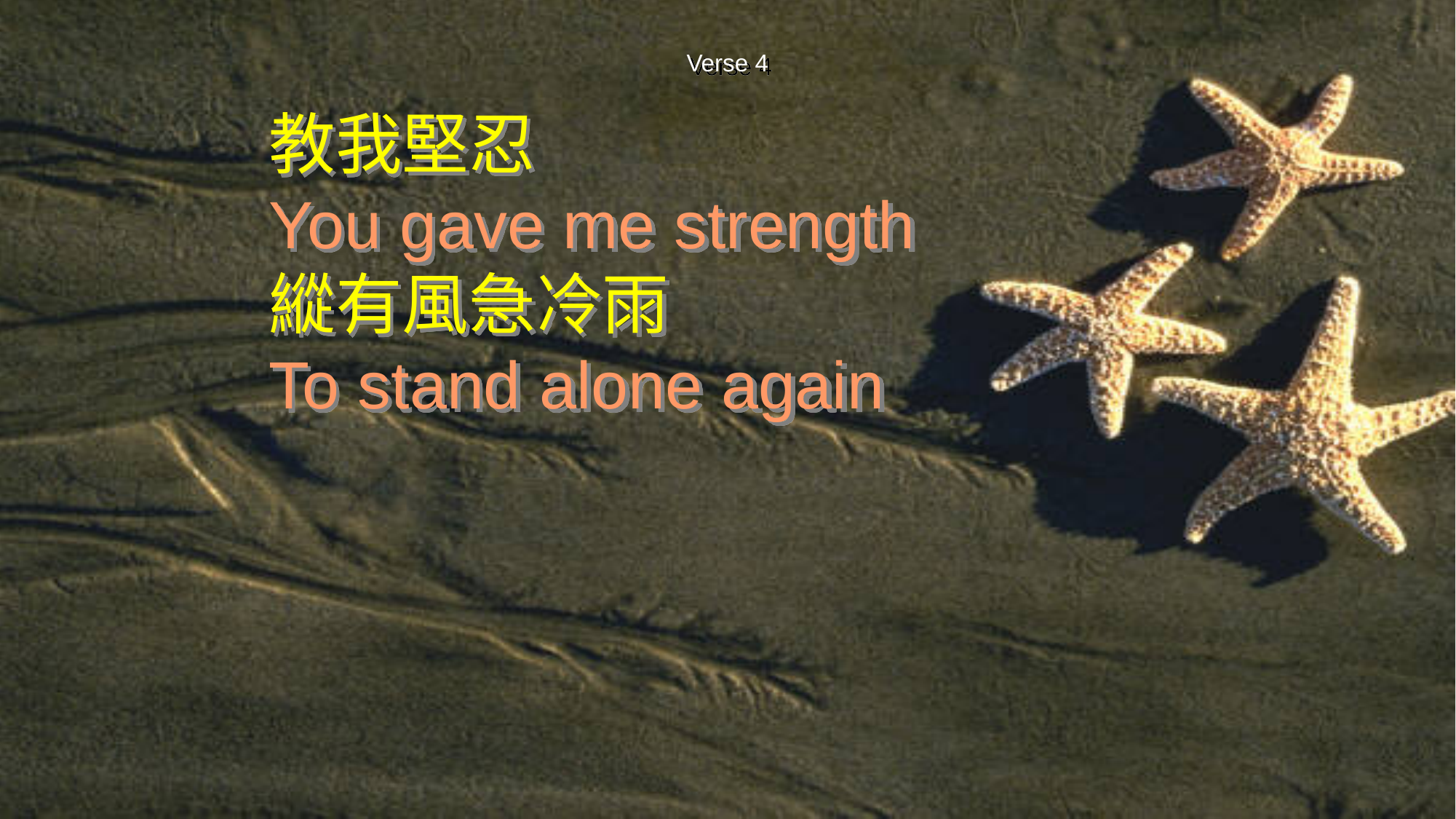

Verse 4
教我堅忍
You gave me strength
縱有風急冷雨
To stand alone again